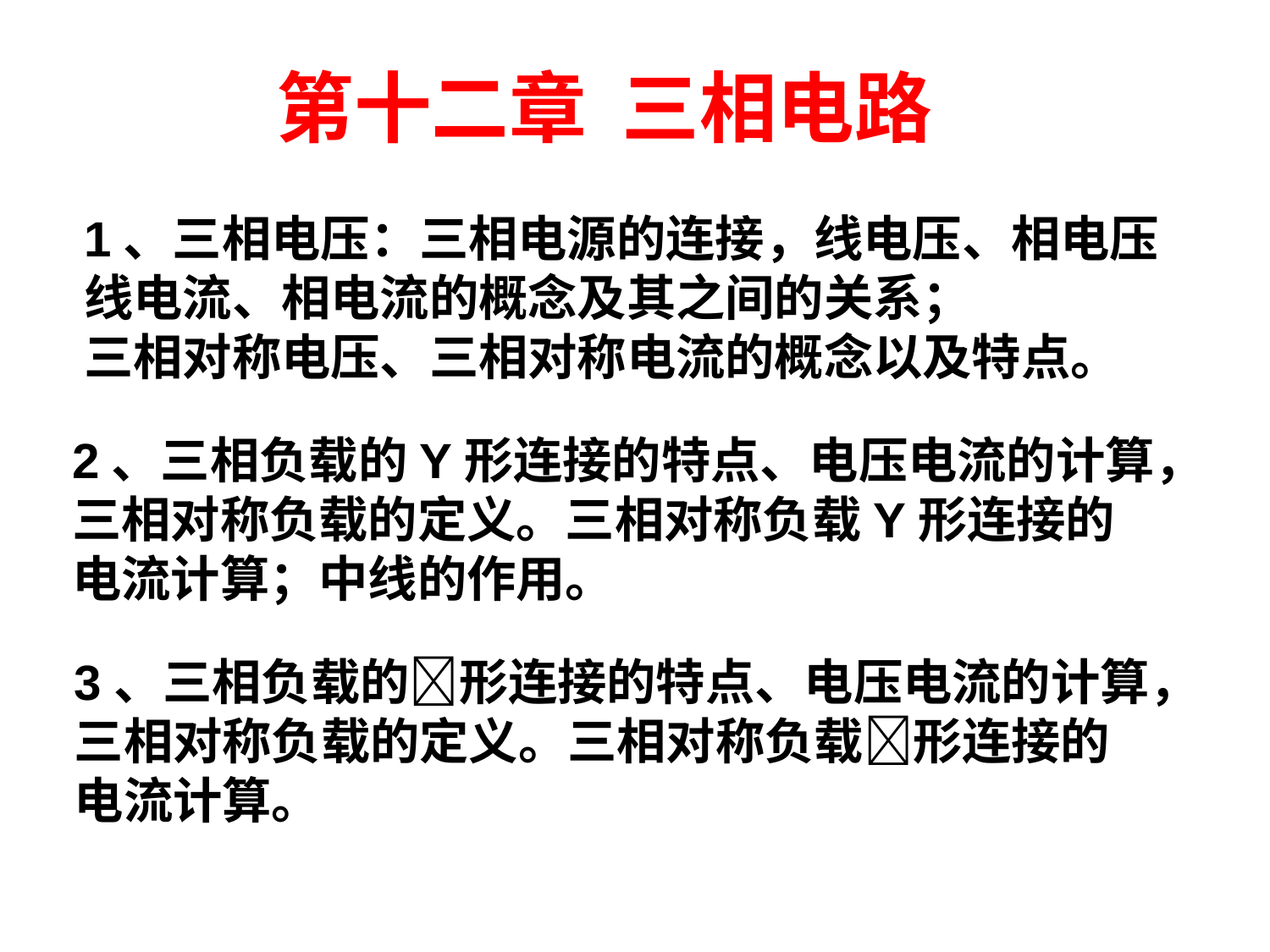

第十二章  三相电路
1、三相电压：三相电源的连接，线电压、相电压
线电流、相电流的概念及其之间的关系；
三相对称电压、三相对称电流的概念以及特点。
2、三相负载的Y形连接的特点、电压电流的计算，
三相对称负载的定义。三相对称负载Y形连接的
电流计算；中线的作用。
3、三相负载的Δ形连接的特点、电压电流的计算，
三相对称负载的定义。三相对称负载Δ形连接的
电流计算。